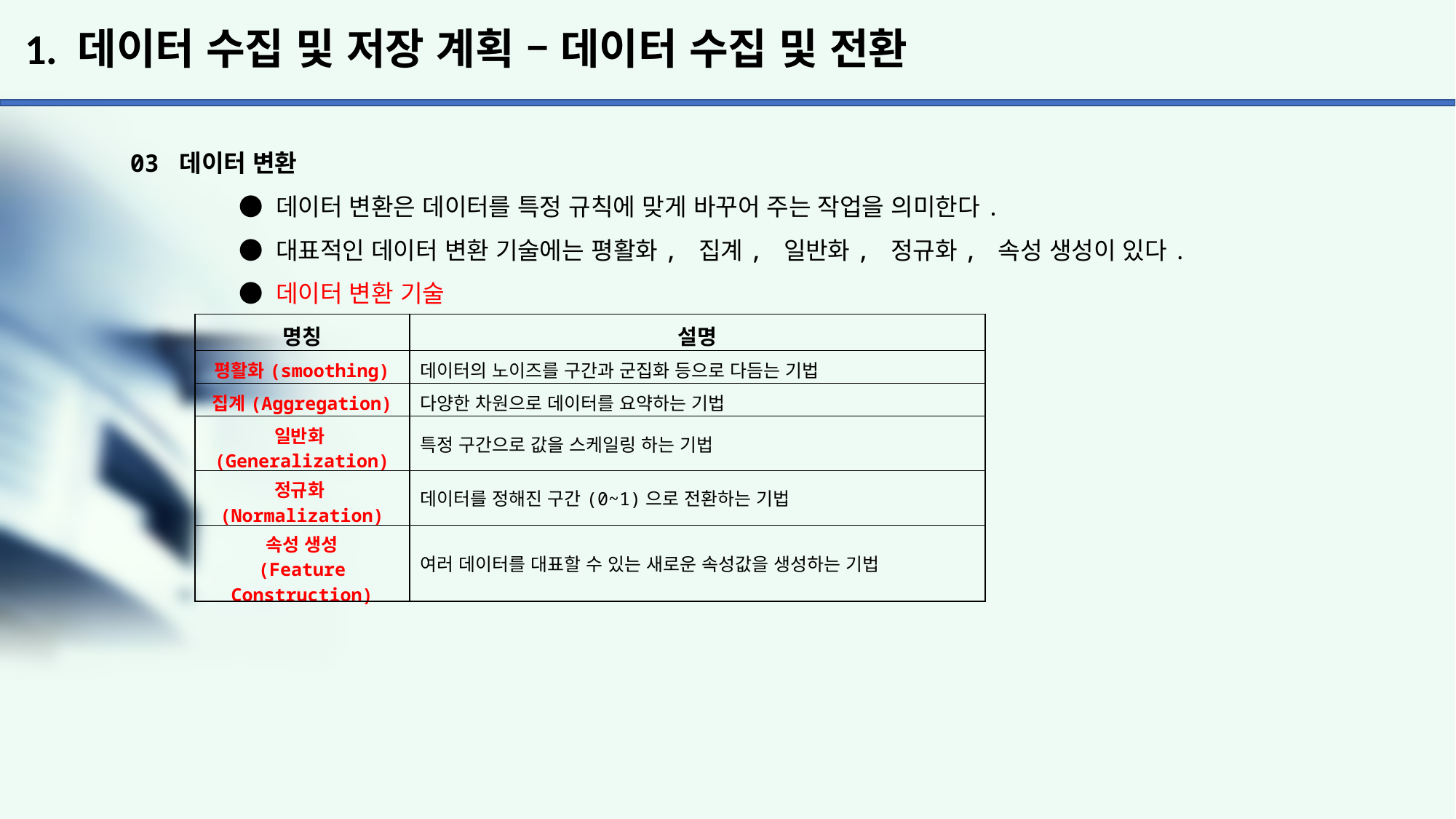

# 1. 데이터 수집 및 저장 계획 – 데이터 수집 및 전환
03 데이터 변환
	● 데이터 변환은 데이터를 특정 규칙에 맞게 바꾸어 주는 작업을 의미한다.
	● 대표적인 데이터 변환 기술에는 평활화, 집계, 일반화, 정규화, 속성 생성이 있다.
	● 데이터 변환 기술

| 명칭 | 설명 |
| --- | --- |
| 평활화(smoothing) | 데이터의 노이즈를 구간과 군집화 등으로 다듬는 기법 |
| 집계(Aggregation) | 다양한 차원으로 데이터를 요약하는 기법 |
| 일반화(Generalization) | 특정 구간으로 값을 스케일링 하는 기법 |
| 정규화(Normalization) | 데이터를 정해진 구간(0~1)으로 전환하는 기법 |
| 속성 생성 (Feature Construction) | 여러 데이터를 대표할 수 있는 새로운 속성값을 생성하는 기법 |